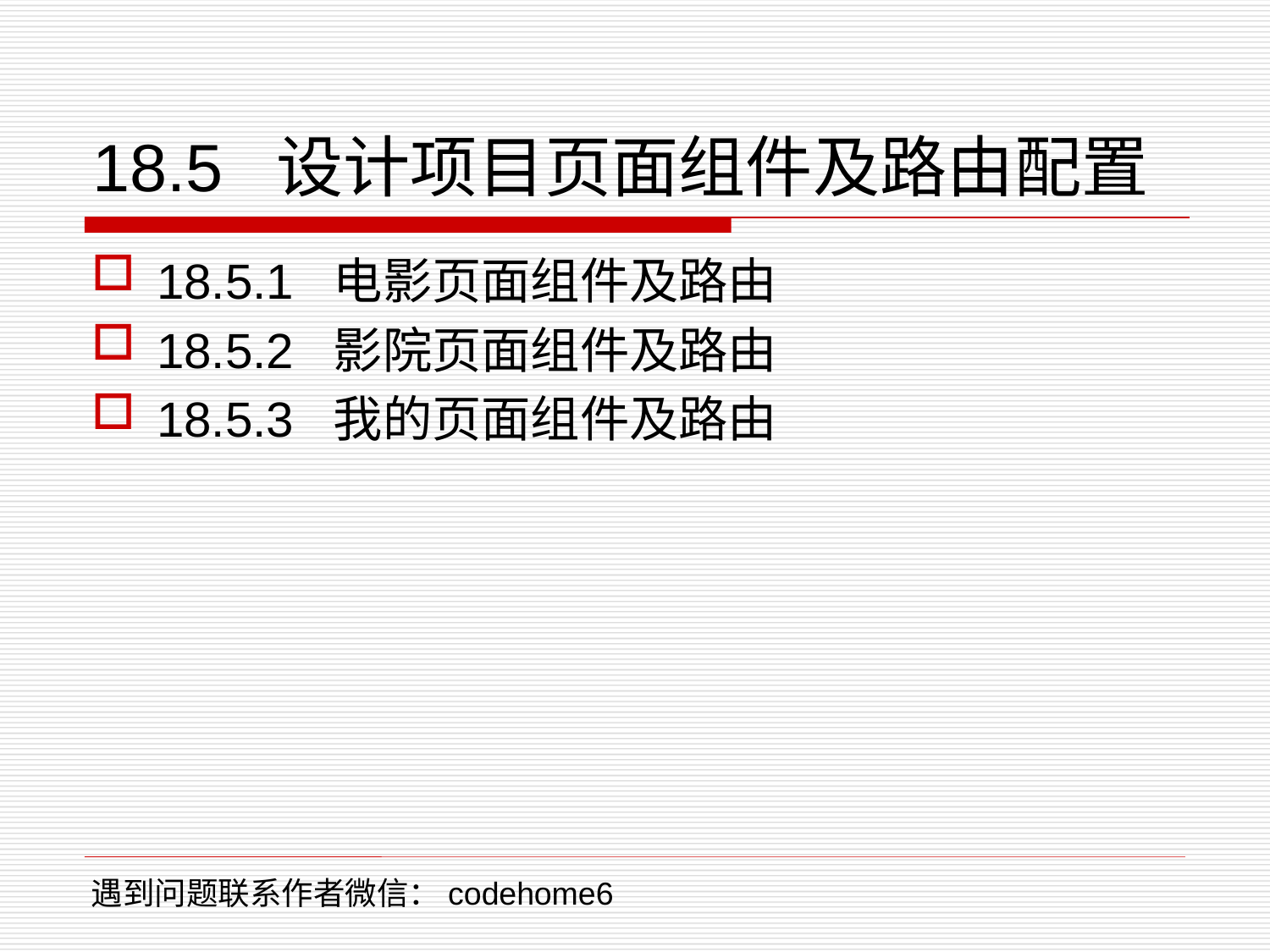

# 18.5  设计项目页面组件及路由配置
18.5.1  电影页面组件及路由
18.5.2  影院页面组件及路由
18.5.3  我的页面组件及路由
遇到问题联系作者微信：codehome6